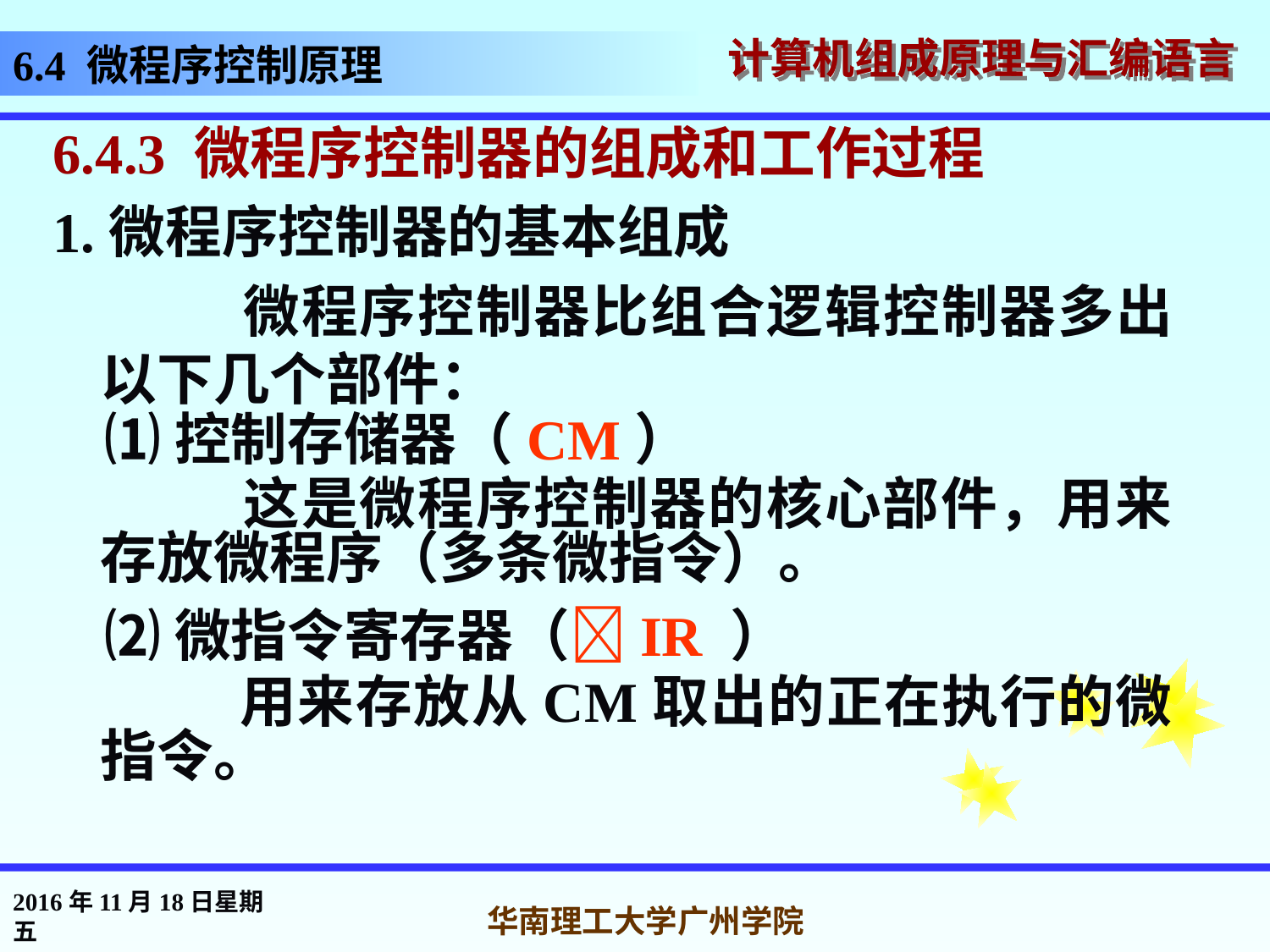

# 6.4 微程序控制原理
6.4.3 微程序控制器的组成和工作过程
1.微程序控制器的基本组成
            微程序控制器比组合逻辑控制器多出以下几个部件：
    ⑴控制存储器（CM）
            这是微程序控制器的核心部件，用来存放微程序（多条微指令）。
    ⑵微指令寄存器（μIR ）
            用来存放从CM取出的正在执行的微指令。
2016年11月18日星期五
华南理工大学广州学院